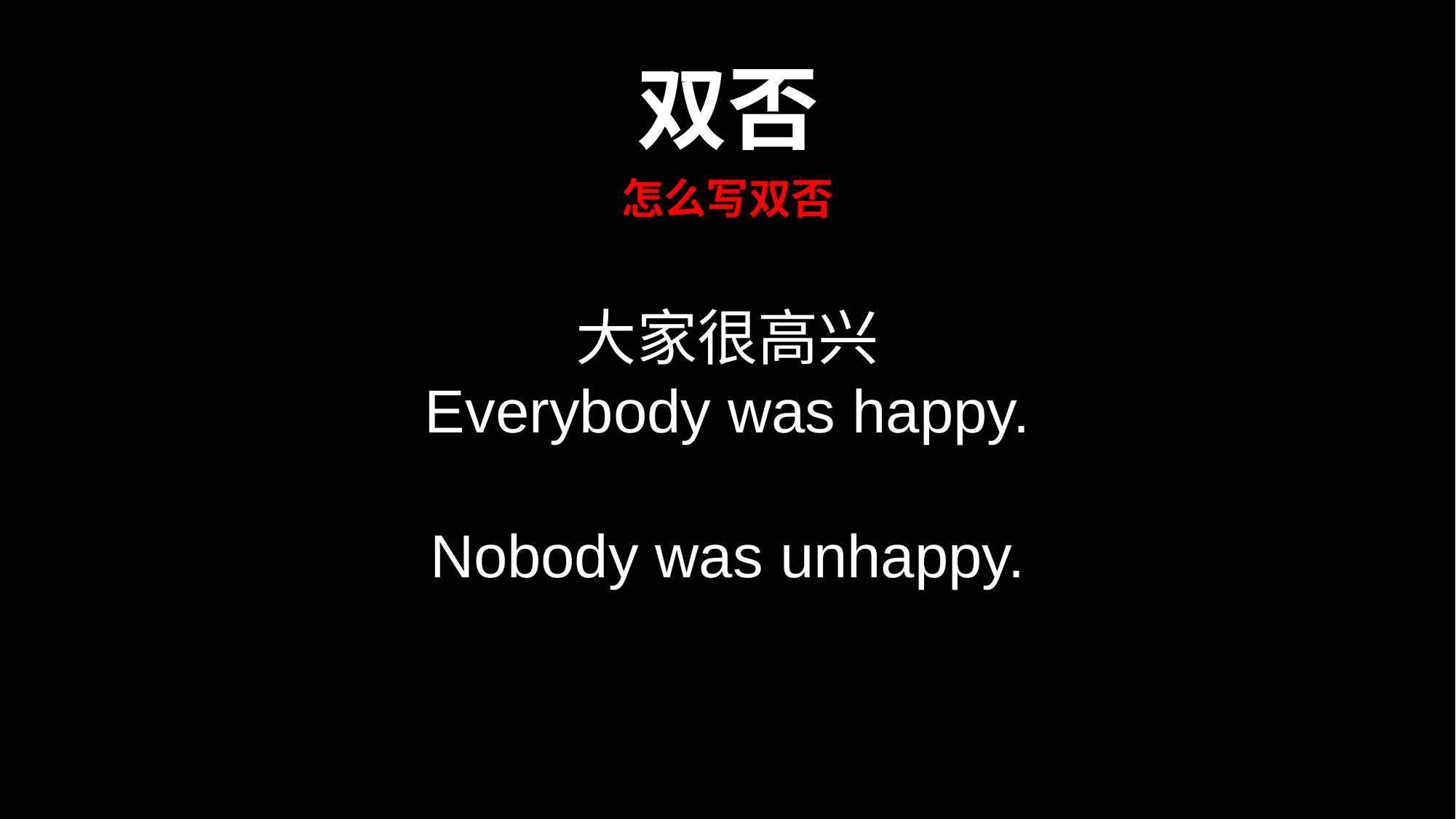

双否
怎么写双否
大家很高兴
Everybody was happy.

Nobody was unhappy.